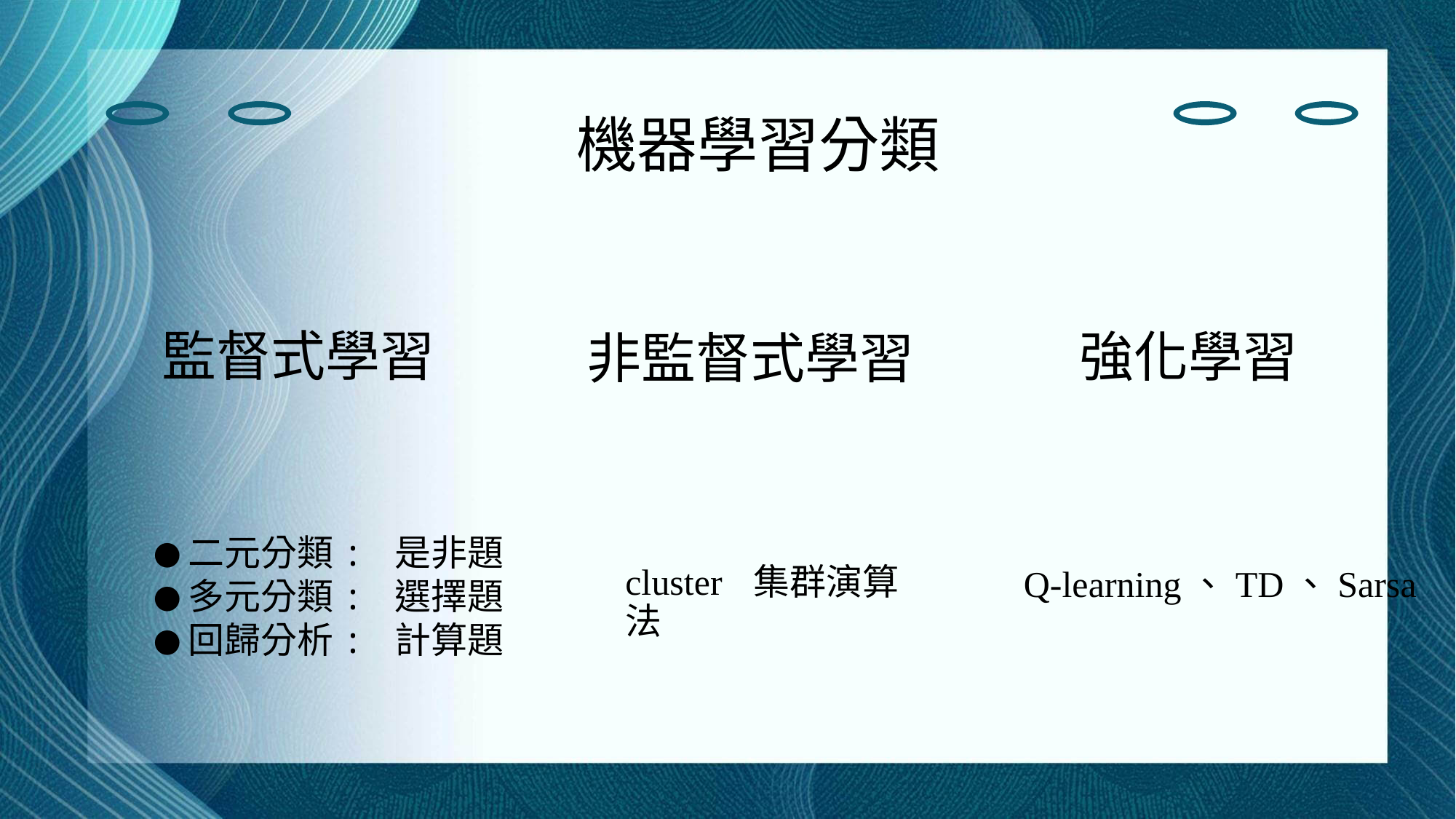

機器學習分類

監督式學習
強化學習
非監督式學習
 ●二元分類: 是非題
 ●多元分類: 選擇題
 ●回歸分析: 計算題
cluster 集群演算法

Q-learning、TD、Sarsa